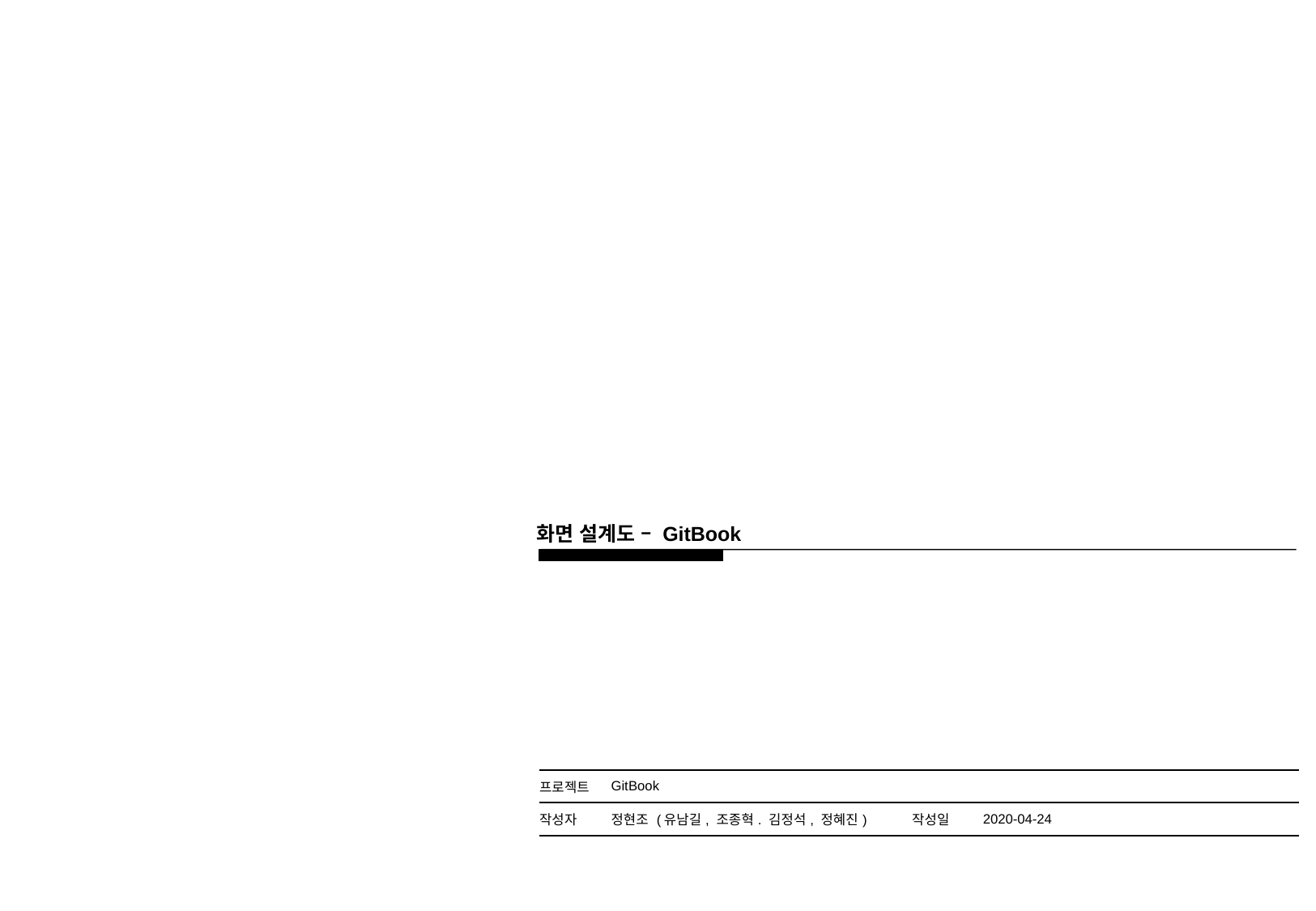

화면 설계도 – GitBook

| 프로젝트 | GitBook |  |  |
| --- | --- | --- | --- |
| 작성자 | 정현조 (유남길, 조종혁. 김정석, 정혜진) | 작성일 | 2020-04-24 |